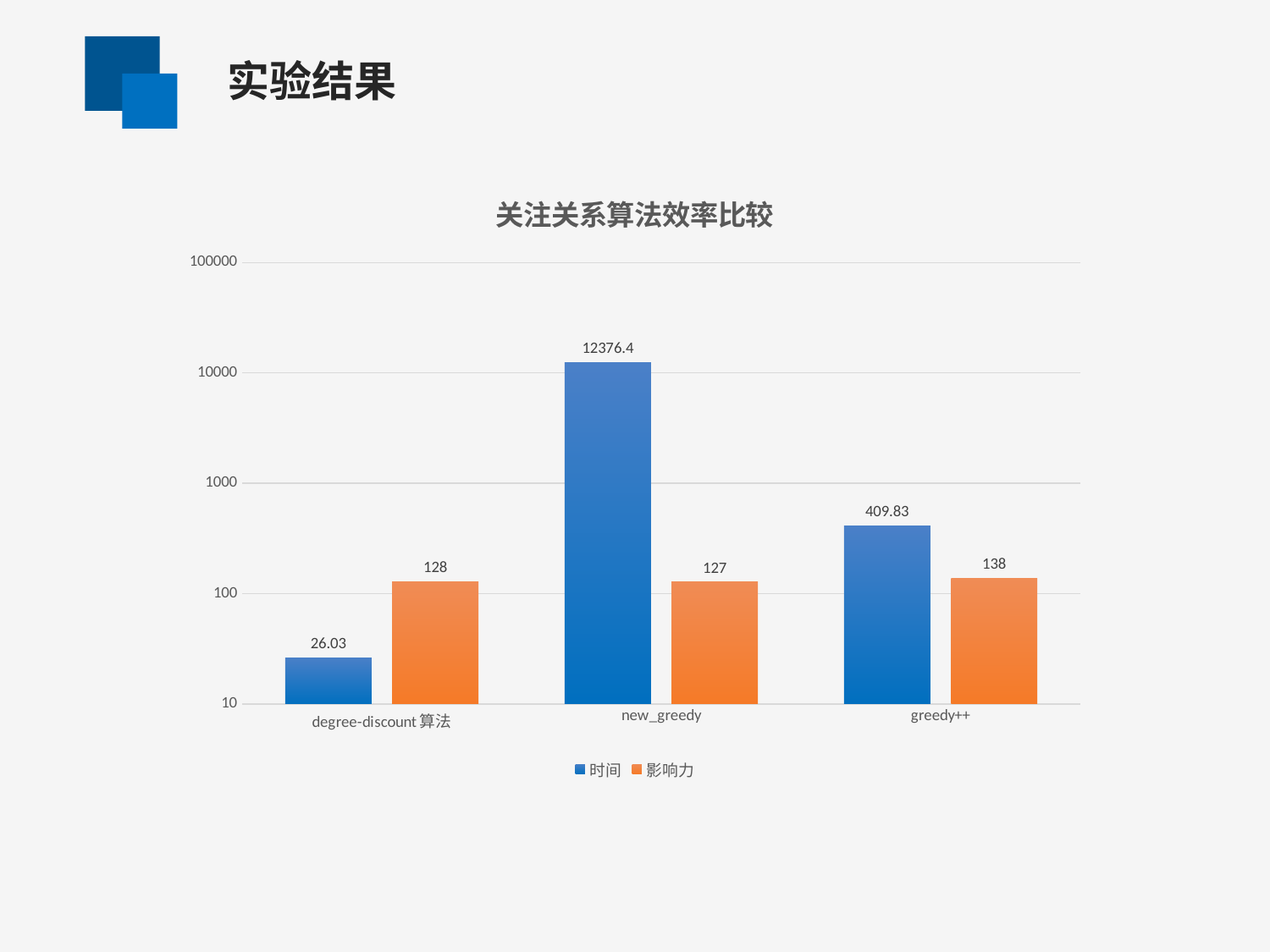

实验结果

### Chart: 关注关系算法效率比较

| Category | 时间 | 影响力 |
|---|---|---|
| degree-discount算法 | 26.03 | 128.0 |
| new_greedy | 12376.4 | 127.0 |
| greedy++ | 409.83 | 138.0 |